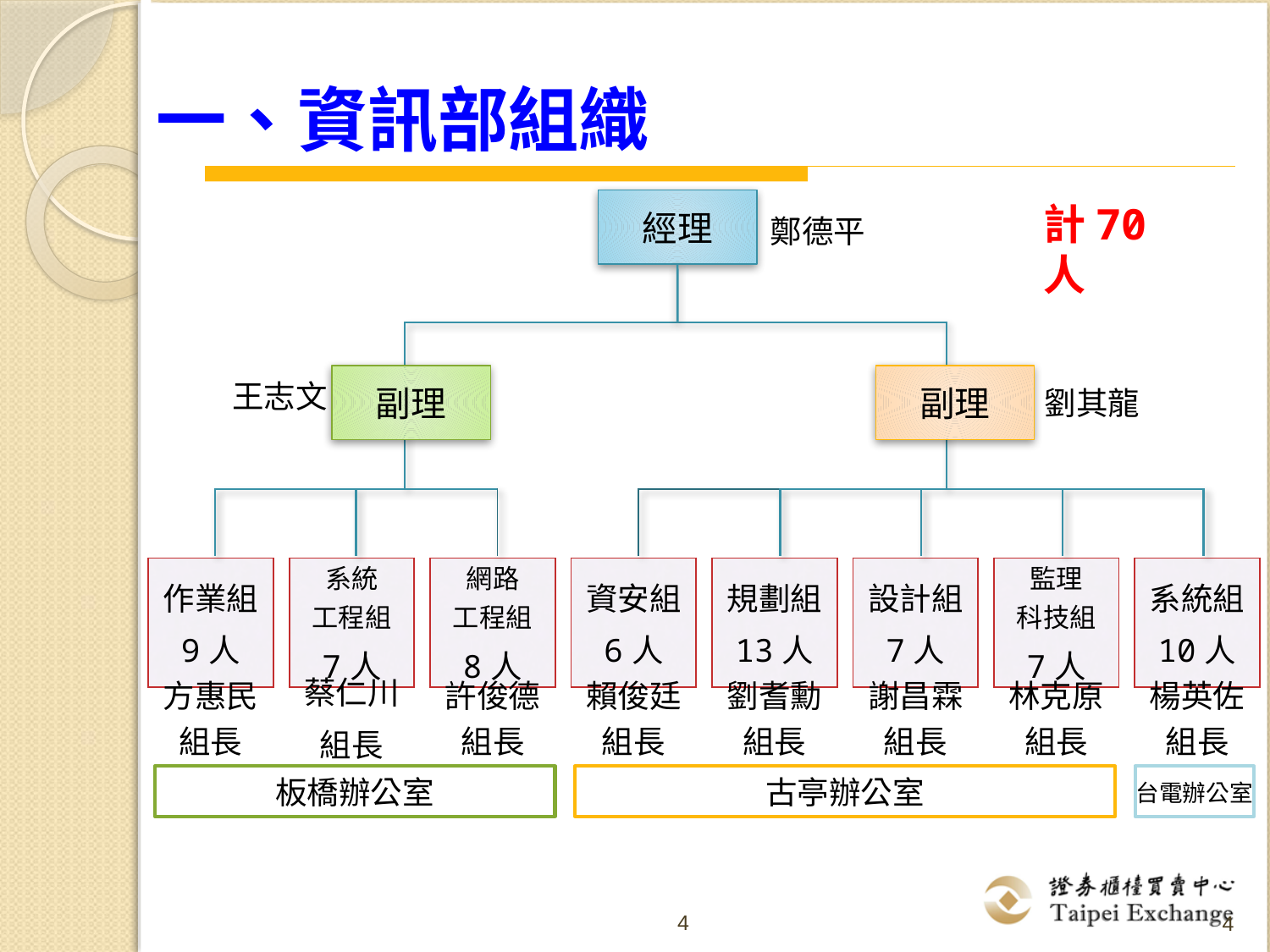

# 一、資訊部組織
經理
計70人
鄭德平
|  |
| --- |
副理
副理
王志文
劉其龍
|  |  |  |  |  |  |  |
| --- | --- | --- | --- | --- | --- | --- |
| 作業組 9人 |  | 系統 工程組 7人 |  | 網路 工程組 8人 |  | 資安組 6人 |  | 規劃組 13人 |  | 設計組 7人 |  | 監理 科技組 7人 |  | 系統組 10人 |
| --- | --- | --- | --- | --- | --- | --- | --- | --- | --- | --- | --- | --- | --- | --- |
| 方惠民 組長 |  | 蔡仁川 組長 |  | 許俊德 組長 |  | 賴俊廷 組長 |  | 劉耆勳 組長 |  | 謝昌霖組長 |  | 林克原 組長 |  | 楊英佐組長 |
| --- | --- | --- | --- | --- | --- | --- | --- | --- | --- | --- | --- | --- | --- | --- |
板橋辦公室
古亭辦公室
台電辦公室
4
4